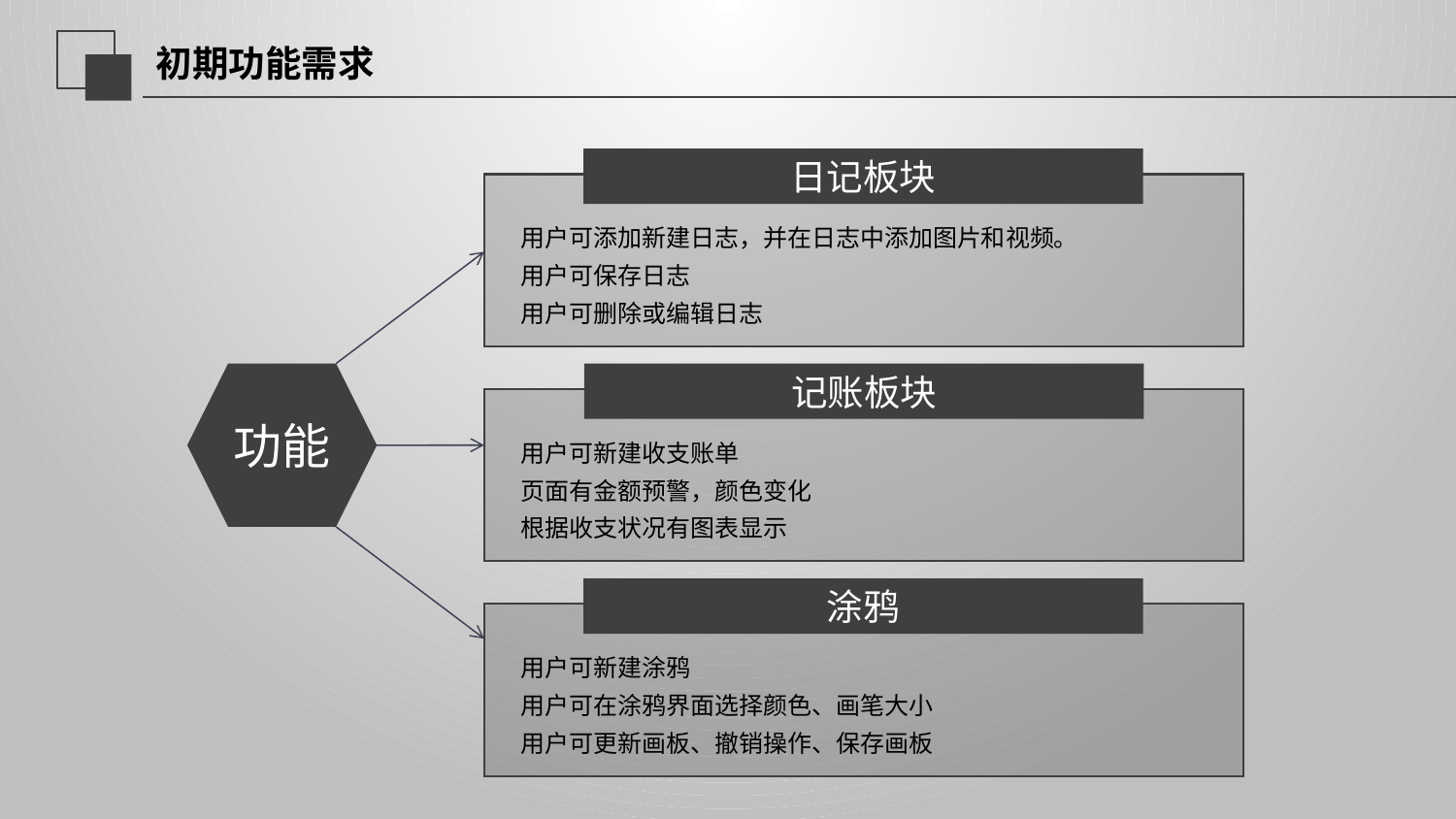

延迟符
# 初期功能需求
日记板块

用户可添加新建日志，并在日志中添加图片和视频。
用户可保存日志
用户可删除或编辑日志
功能
记账板块

用户可新建收支账单
页面有金额预警，颜色变化
根据收支状况有图表显示
涂鸦

用户可新建涂鸦
用户可在涂鸦界面选择颜色、画笔大小
用户可更新画板、撤销操作、保存画板